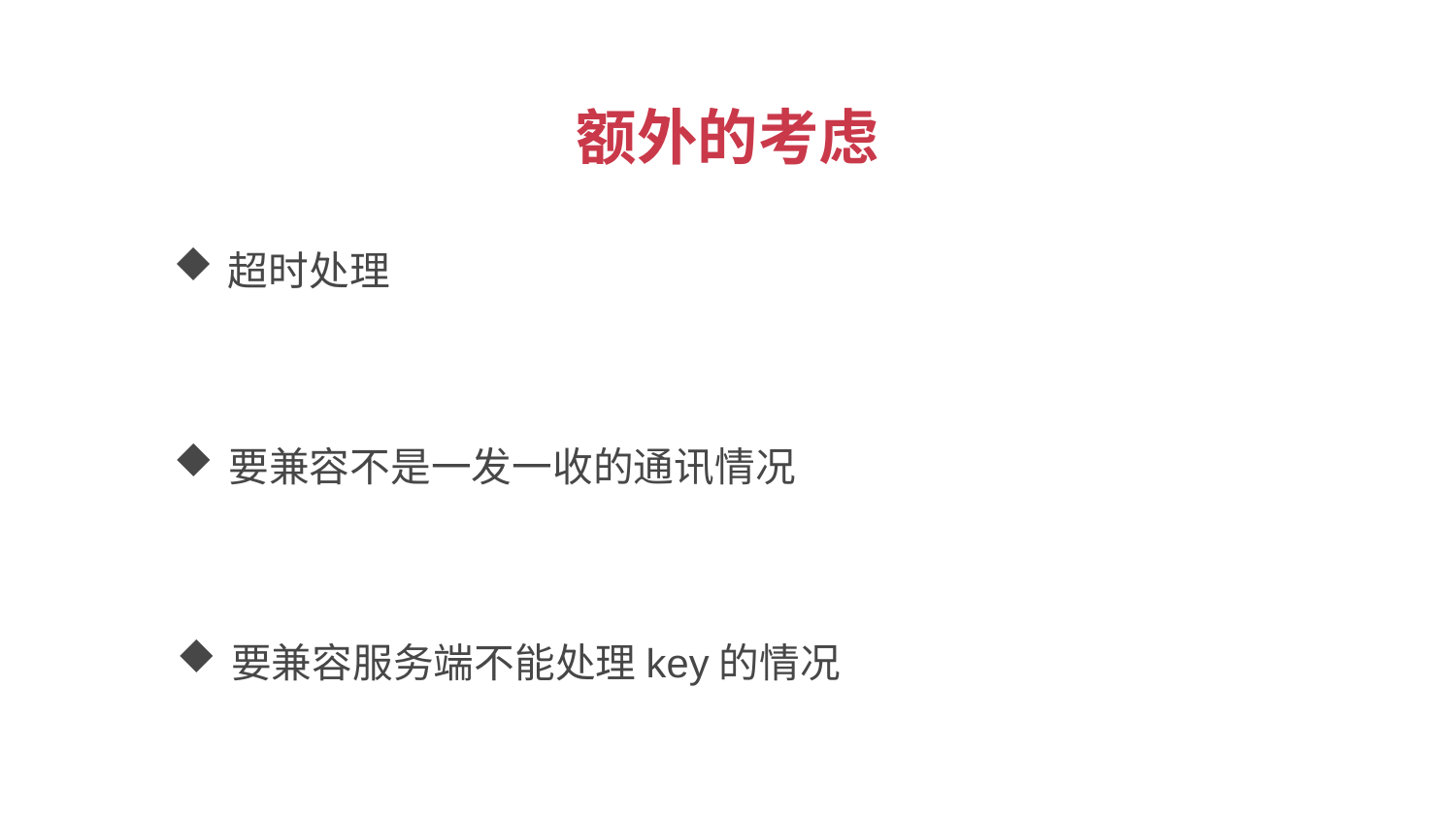

额外的考虑
超时处理
要兼容不是一发一收的通讯情况
要兼容服务端不能处理key的情况